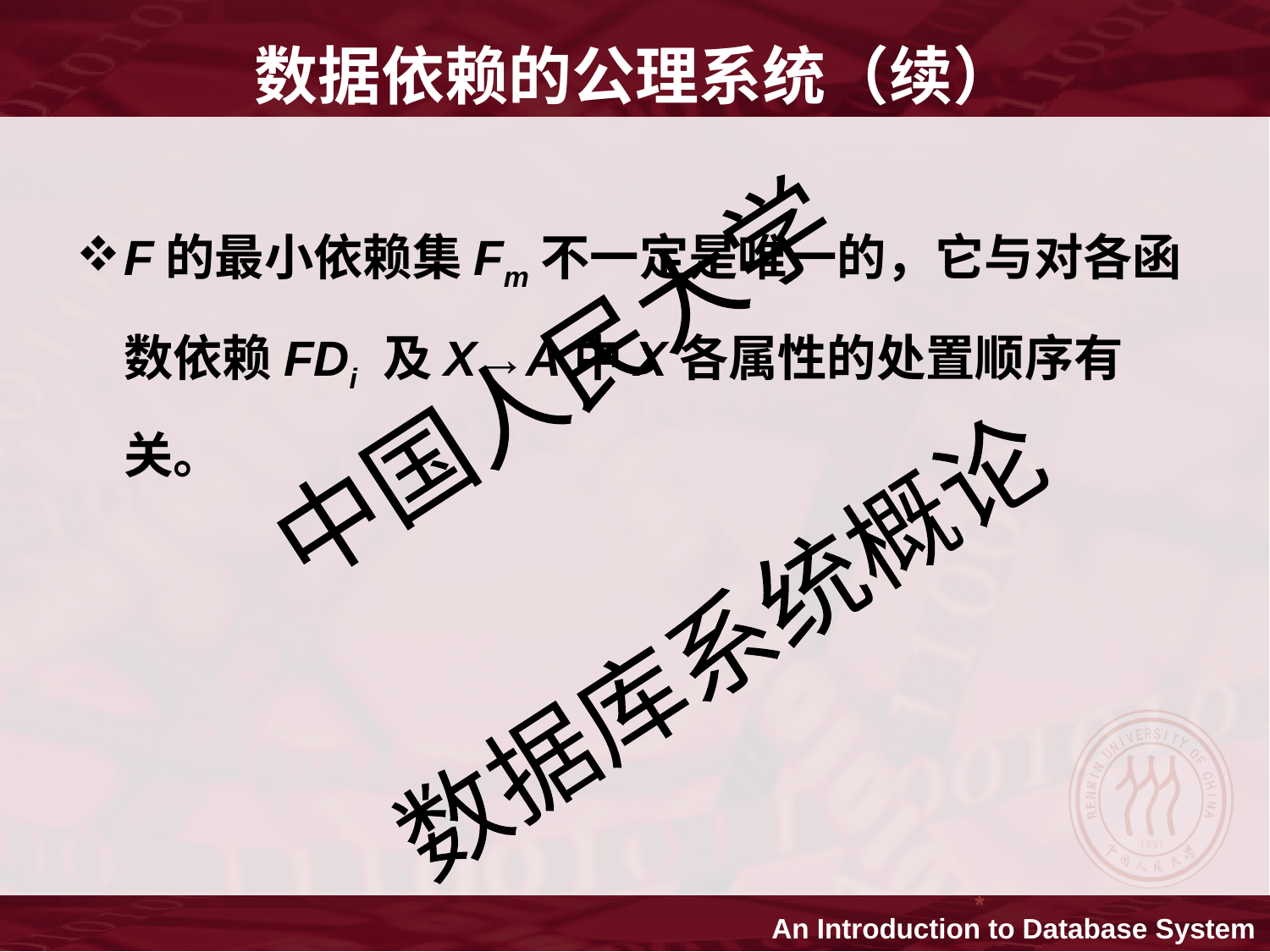

F的最小依赖集Fm不一定是唯一的，它与对各函数依赖FDi 及X→A中X各属性的处置顺序有关。
数据依赖的公理系统（续）

*